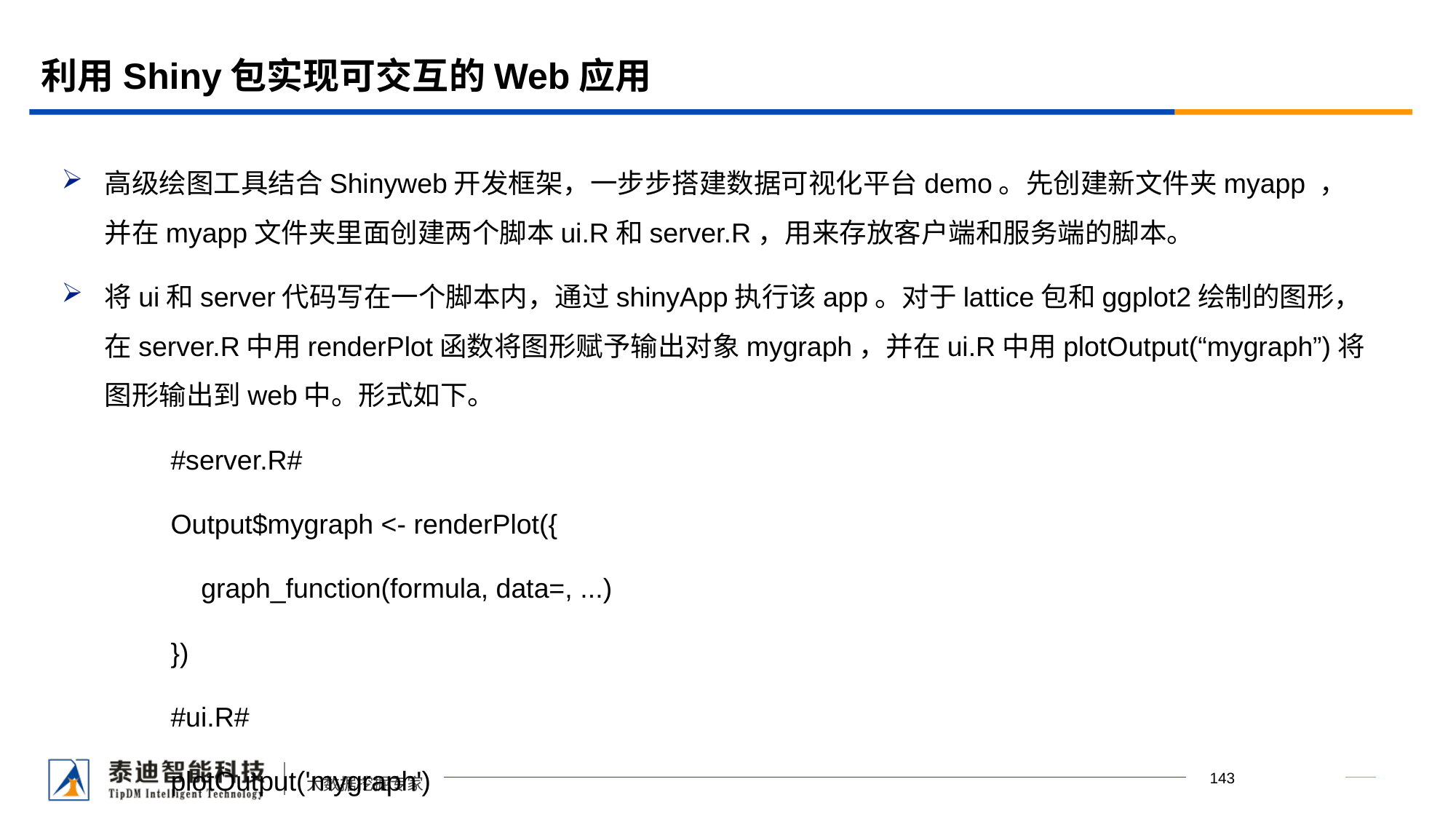

# 利用Shiny包实现可交互的Web应用
高级绘图工具结合Shinyweb开发框架，一步步搭建数据可视化平台demo。先创建新文件夹myapp ，并在myapp文件夹里面创建两个脚本ui.R和server.R，用来存放客户端和服务端的脚本。
将ui和server代码写在一个脚本内，通过shinyApp执行该app。对于lattice包和ggplot2绘制的图形，在server.R中用renderPlot函数将图形赋予输出对象mygraph，并在ui.R中用plotOutput(“mygraph”)将图形输出到web中。形式如下。
	#server.R#
	Output$mygraph <- renderPlot({
  	    graph_function(formula, data=, ...)
	})
	#ui.R#
	plotOutput('mygraph')